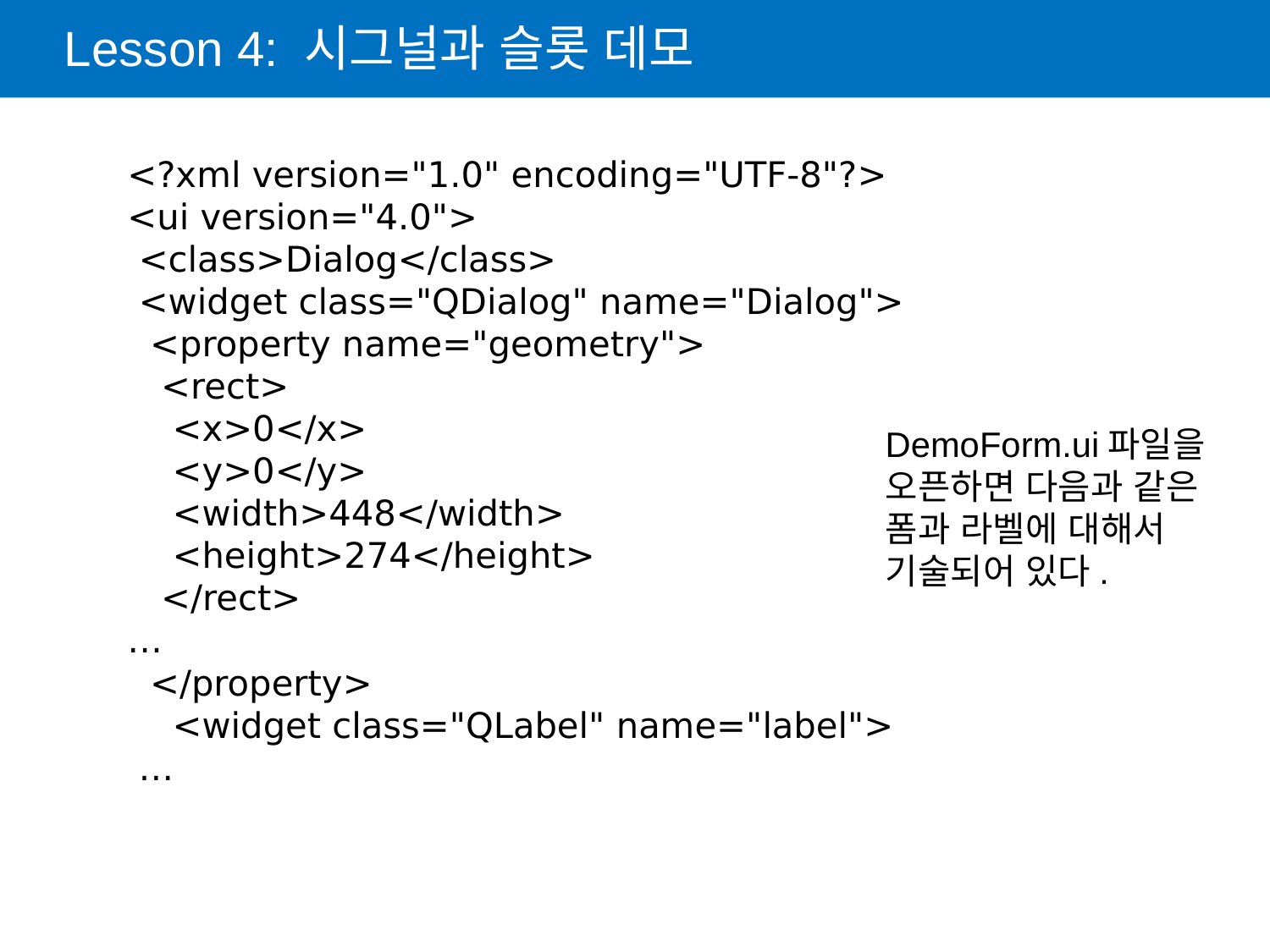

# Lesson 4: 시그널과 슬롯 데모
<?xml version="1.0" encoding="UTF-8"?>
<ui version="4.0">
 <class>Dialog</class>
 <widget class="QDialog" name="Dialog">
  <property name="geometry">
   <rect>
    <x>0</x>
    <y>0</y>
    <width>448</width>
    <height>274</height>
   </rect>
…
  </property>
    <widget class="QLabel" name="label">
 …
DemoForm.ui파일을
오픈하면 다음과 같은
폼과 라벨에 대해서
기술되어 있다.